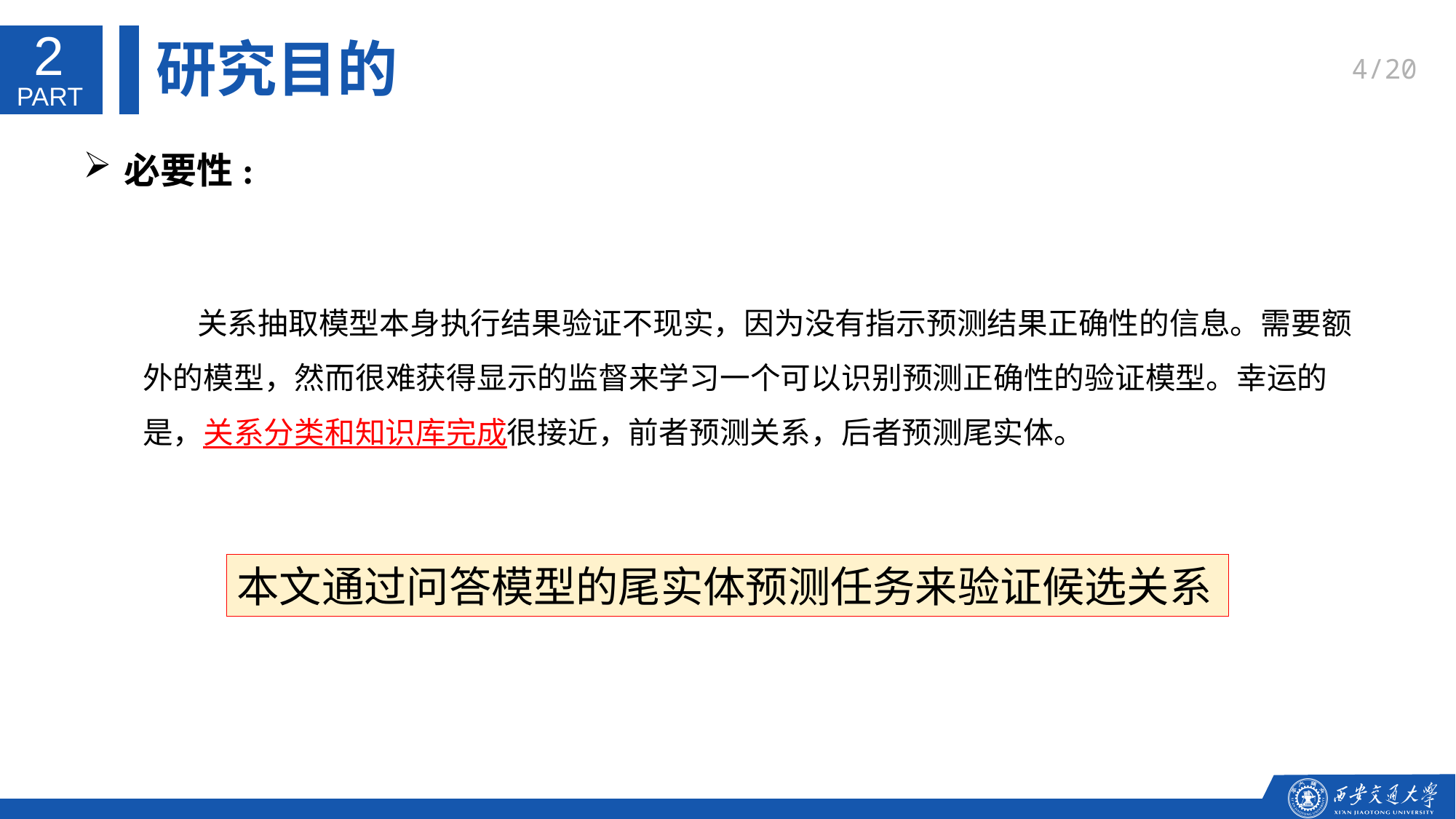

2
研究目的
4/20
必要性:
关系抽取模型本身执行结果验证不现实，因为没有指示预测结果正确性的信息。需要额外的模型，然而很难获得显示的监督来学习一个可以识别预测正确性的验证模型。幸运的是，关系分类和知识库完成很接近，前者预测关系，后者预测尾实体。
本文通过问答模型的尾实体预测任务来验证候选关系